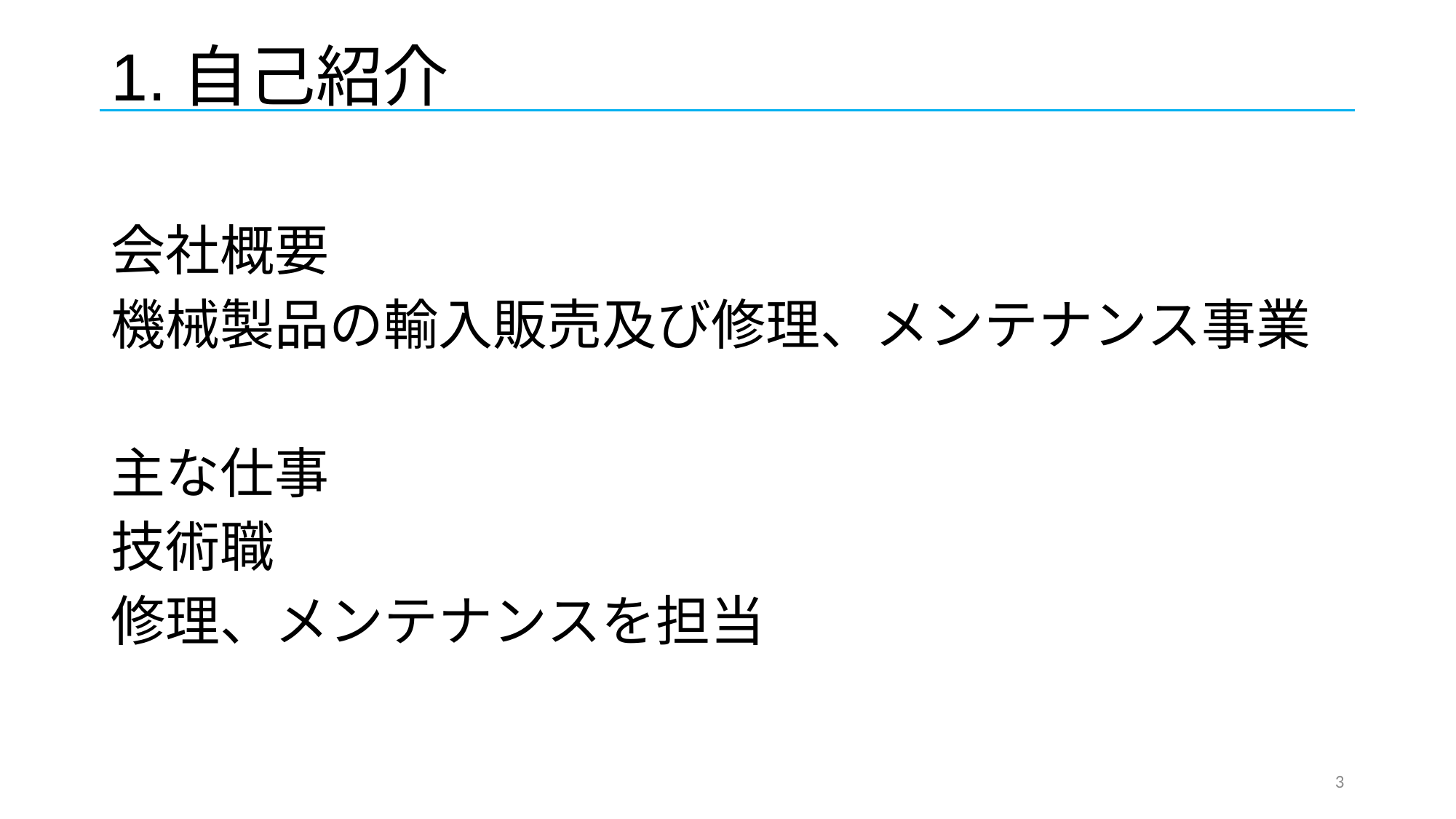

# 1.自己紹介
会社概要
機械製品の輸入販売及び修理、メンテナンス事業

主な仕事
技術職
修理、メンテナンスを担当

3